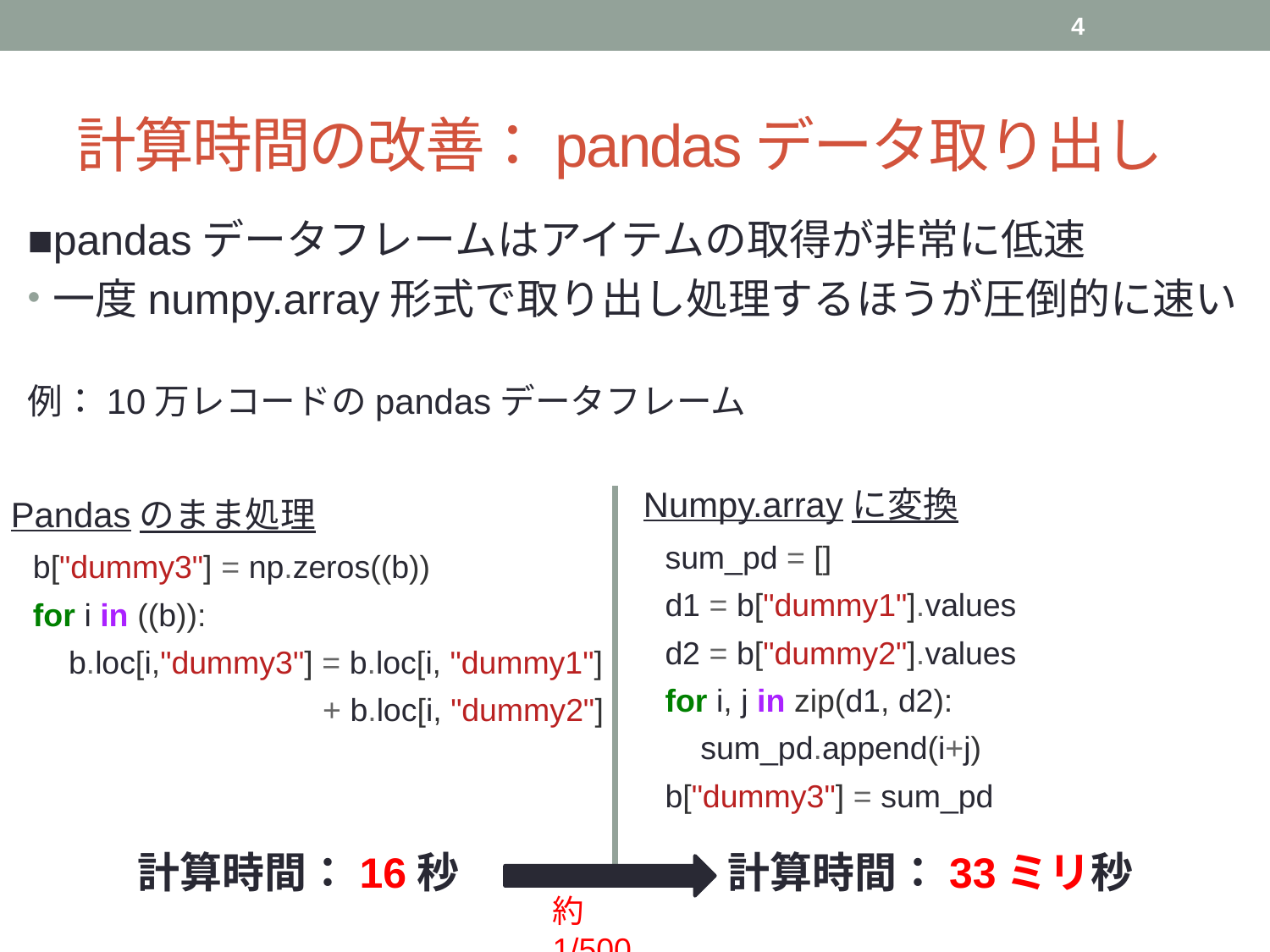

4
# 計算時間の改善：pandasデータ取り出し
■pandasデータフレームはアイテムの取得が非常に低速
一度numpy.array形式で取り出し処理するほうが圧倒的に速い

例：10万レコードのpandasデータフレーム

Numpy.arrayに変換
Pandasのまま処理
sum_pd = []
d1 = b["dummy1"].values
d2 = b["dummy2"].values
for i, j in zip(d1, d2):
    sum_pd.append(i+j)
b["dummy3"] = sum_pd
b["dummy3"] = np.zeros((b))
for i in ((b)):
    b.loc[i,"dummy3"] = b.loc[i, "dummy1"]
		    + b.loc[i, "dummy2"]
計算時間：16秒
計算時間：33ミリ秒

約1/500